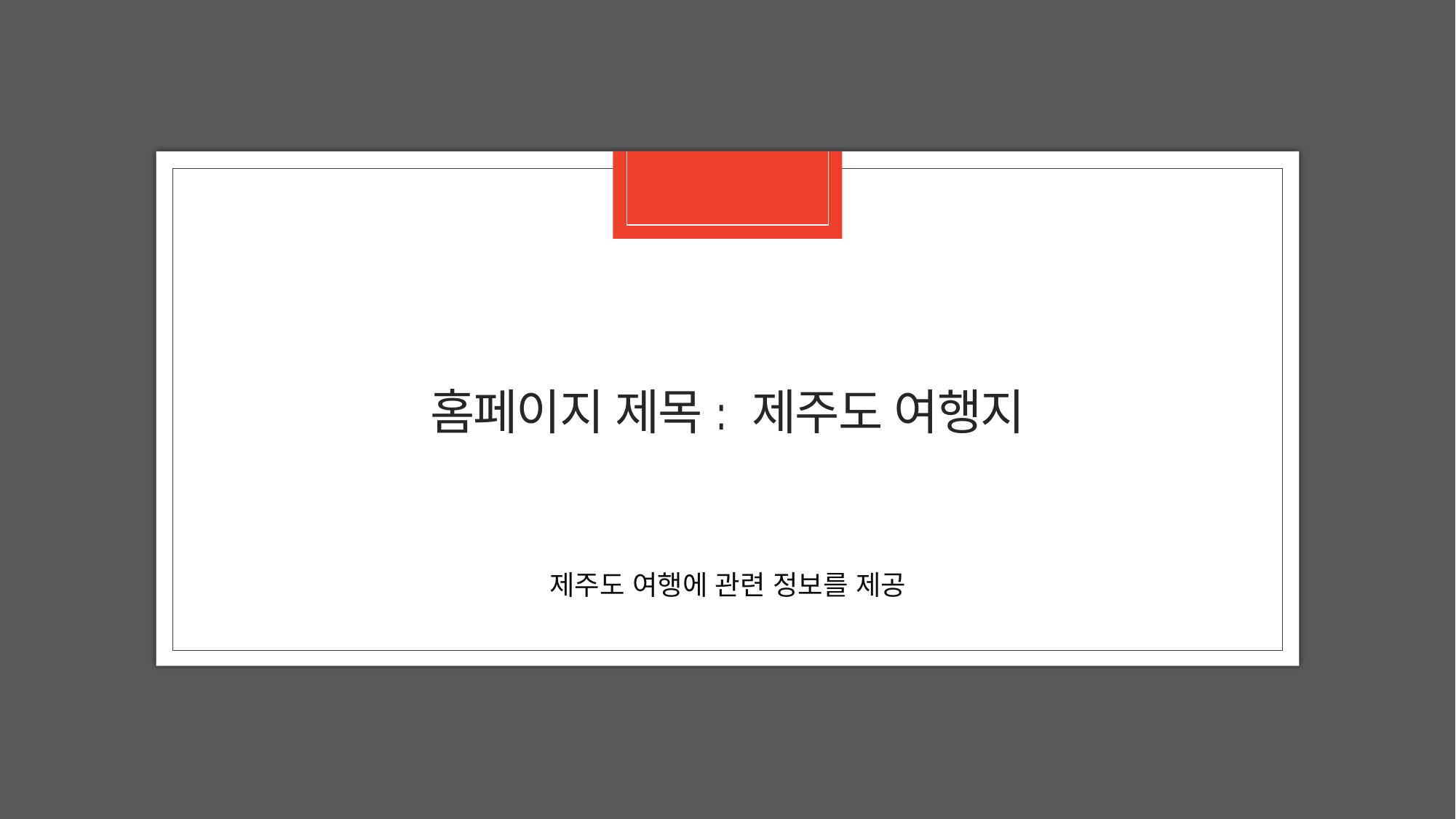

# 홈페이지 제목: 제주도 여행지
제주도 여행에 관련 정보를 제공